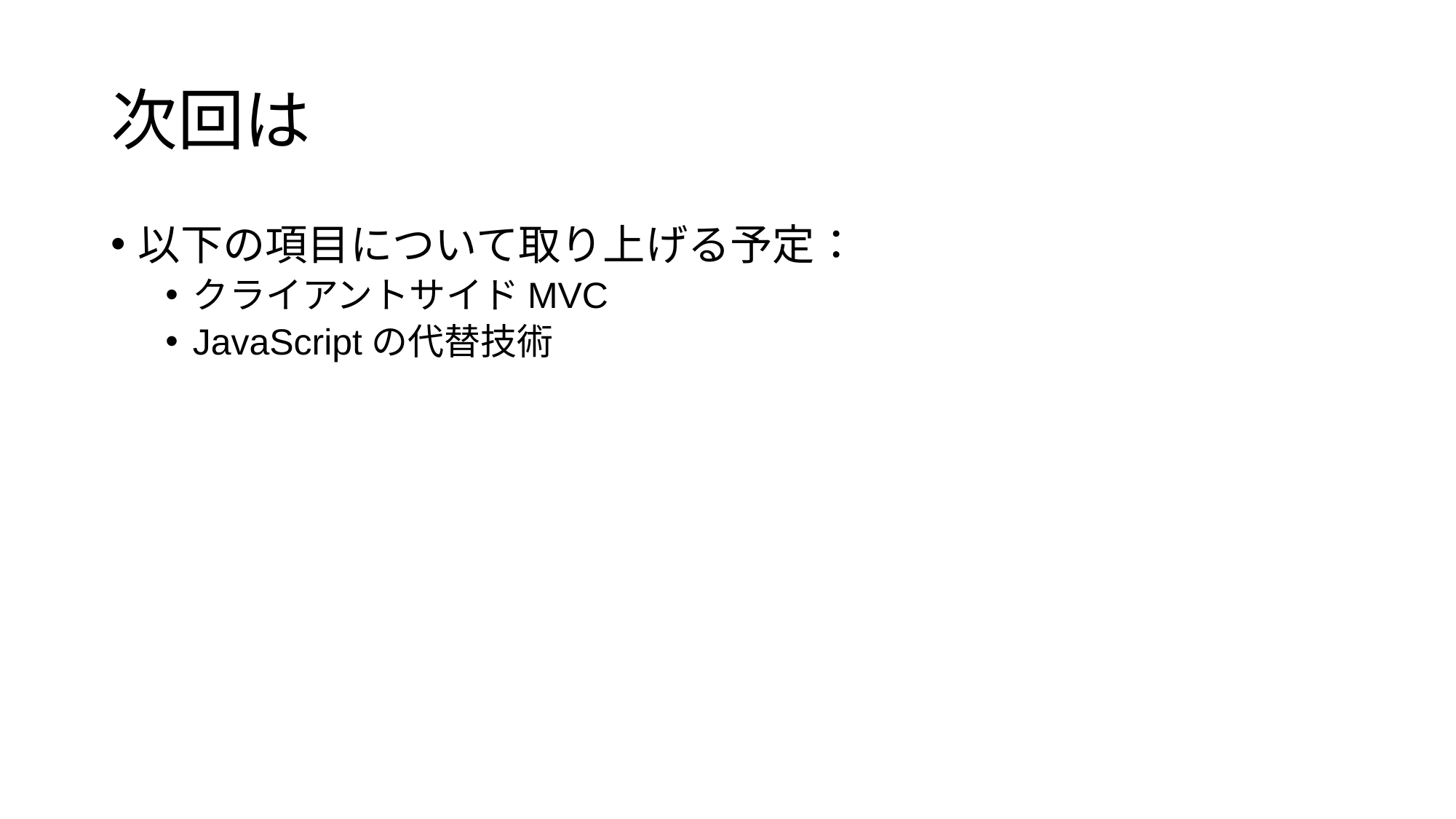

# 次回は
以下の項目について取り上げる予定：
クライアントサイドMVC
JavaScriptの代替技術